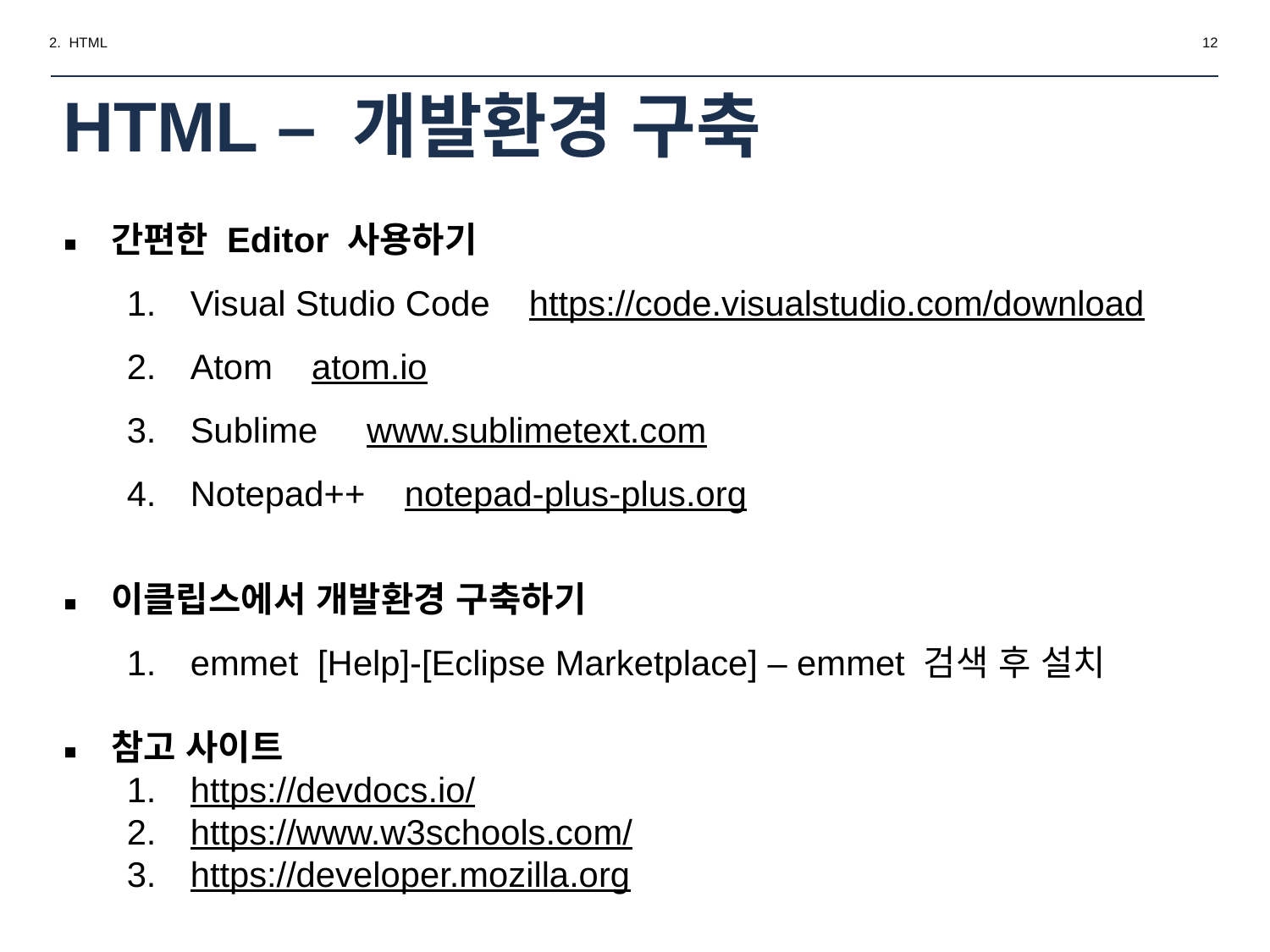

2.  HTML
12
# HTML – 개발환경 구축
간편한 Editor 사용하기
Visual Studio Code    https://code.visualstudio.com/download
Atom    atom.io
Sublime     www.sublimetext.com
Notepad++    notepad-plus-plus.org

이클립스에서 개발환경 구축하기
emmet  [Help]-[Eclipse Marketplace] – emmet 검색 후 설치

참고 사이트
https://devdocs.io/
https://www.w3schools.com/
https://developer.mozilla.org